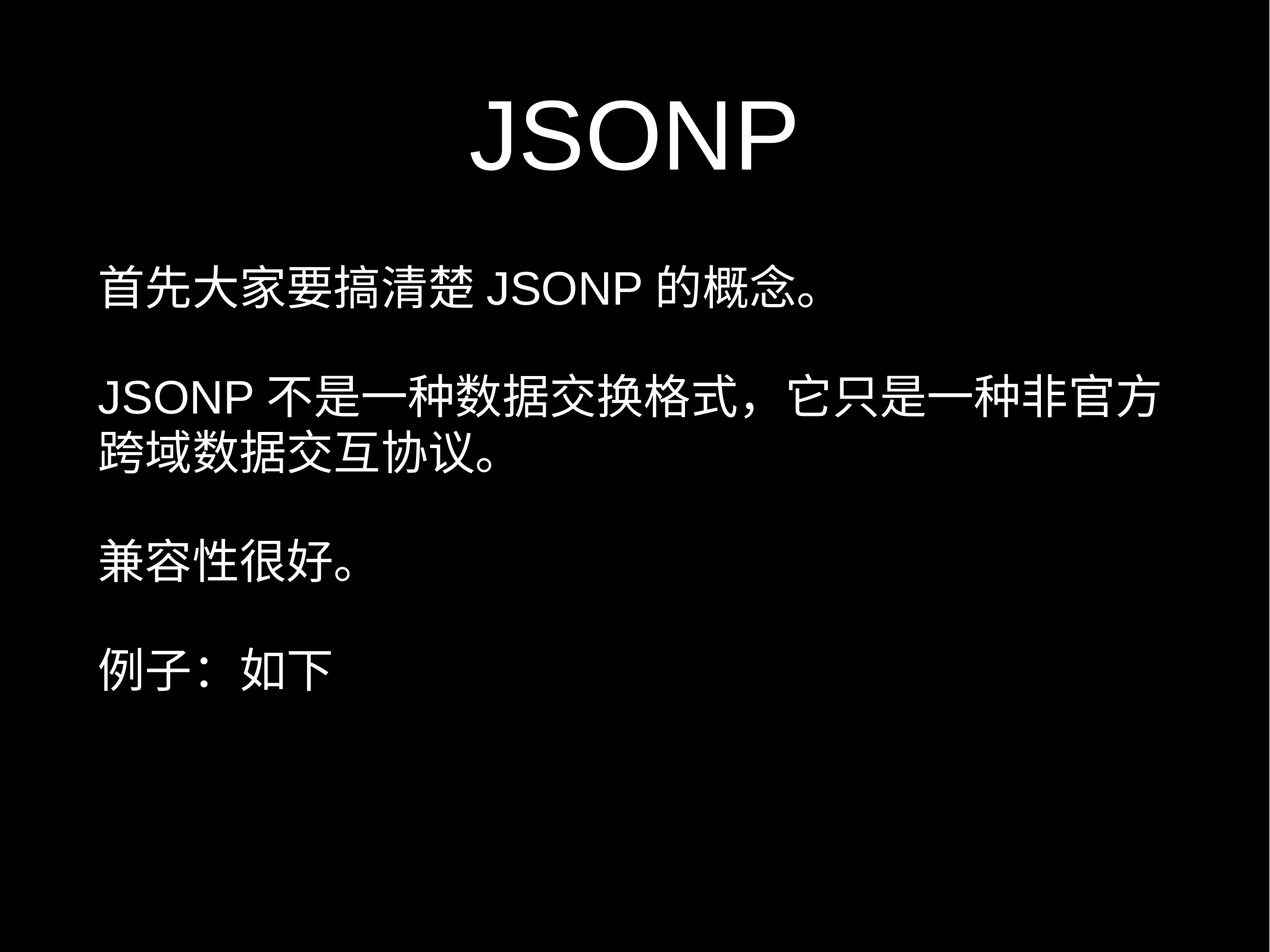

# JSONP
首先大家要搞清楚JSONP的概念。
JSONP不是一种数据交换格式，它只是一种非官方跨域数据交互协议。
兼容性很好。
例子：如下